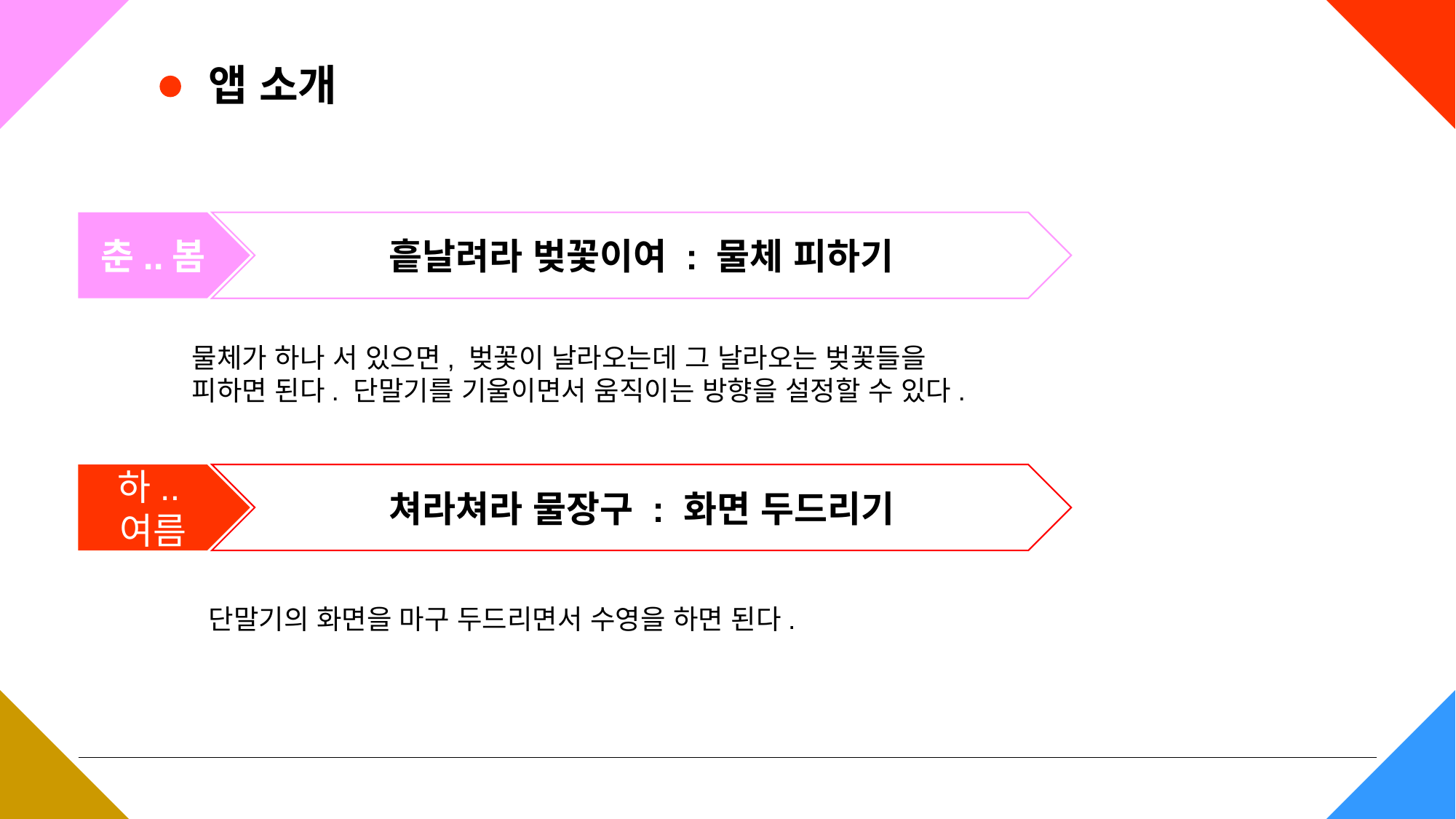

앱 소개

춘..봄
흩날려라 벚꽃이여 : 물체 피하기
물체가 하나 서 있으면, 벚꽃이 날라오는데 그 날라오는 벚꽃들을
피하면 된다. 단말기를 기울이면서 움직이는 방향을 설정할 수 있다.
하..여름
쳐라쳐라 물장구 : 화면 두드리기
단말기의 화면을 마구 두드리면서 수영을 하면 된다.